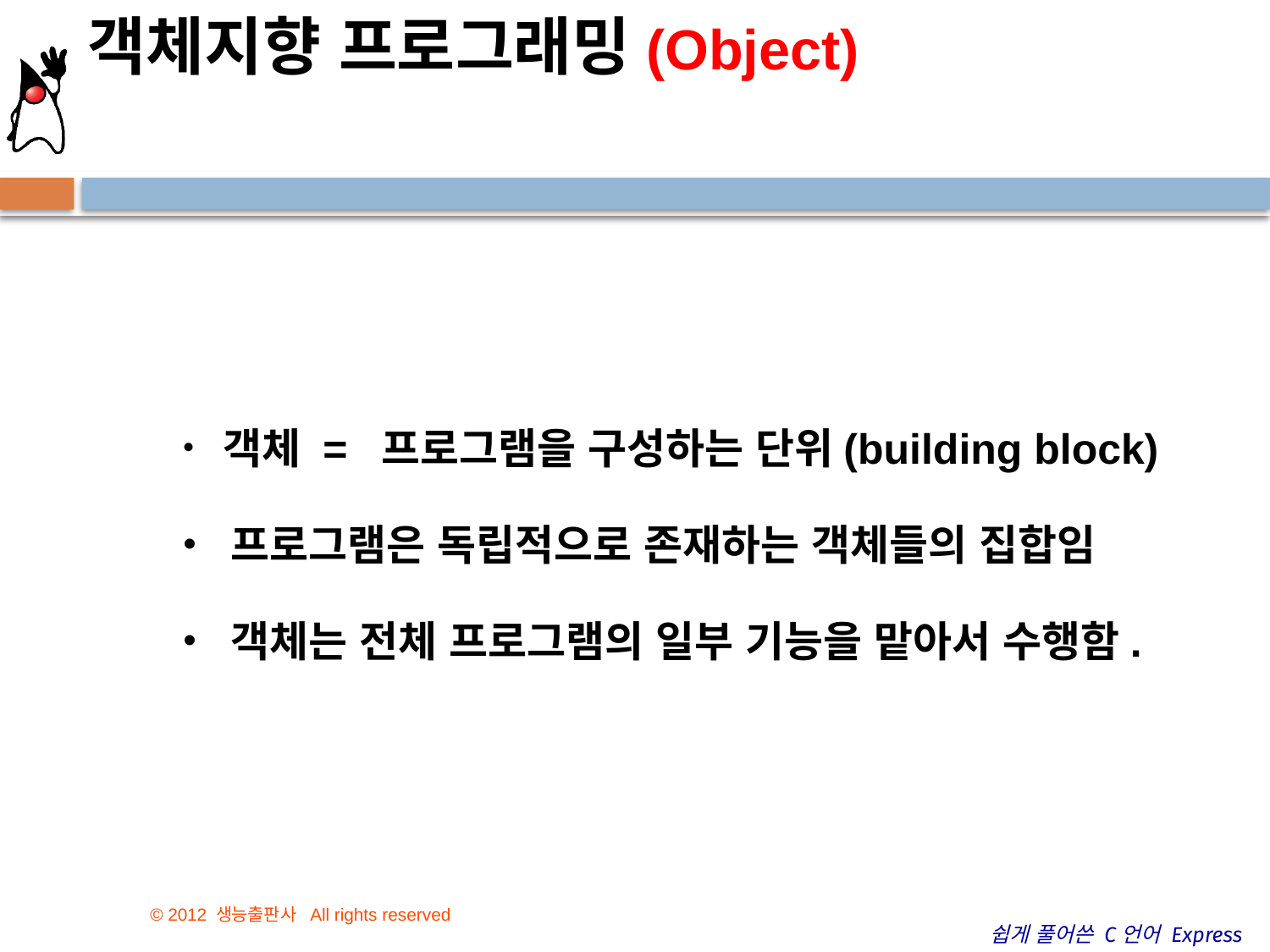

객체지향 프로그래밍(Object)

  객체 =  프로그램을 구성하는 단위(building block)
  프로그램은 독립적으로 존재하는 객체들의 집합임
  객체는 전체 프로그램의 일부 기능을 맡아서 수행함.